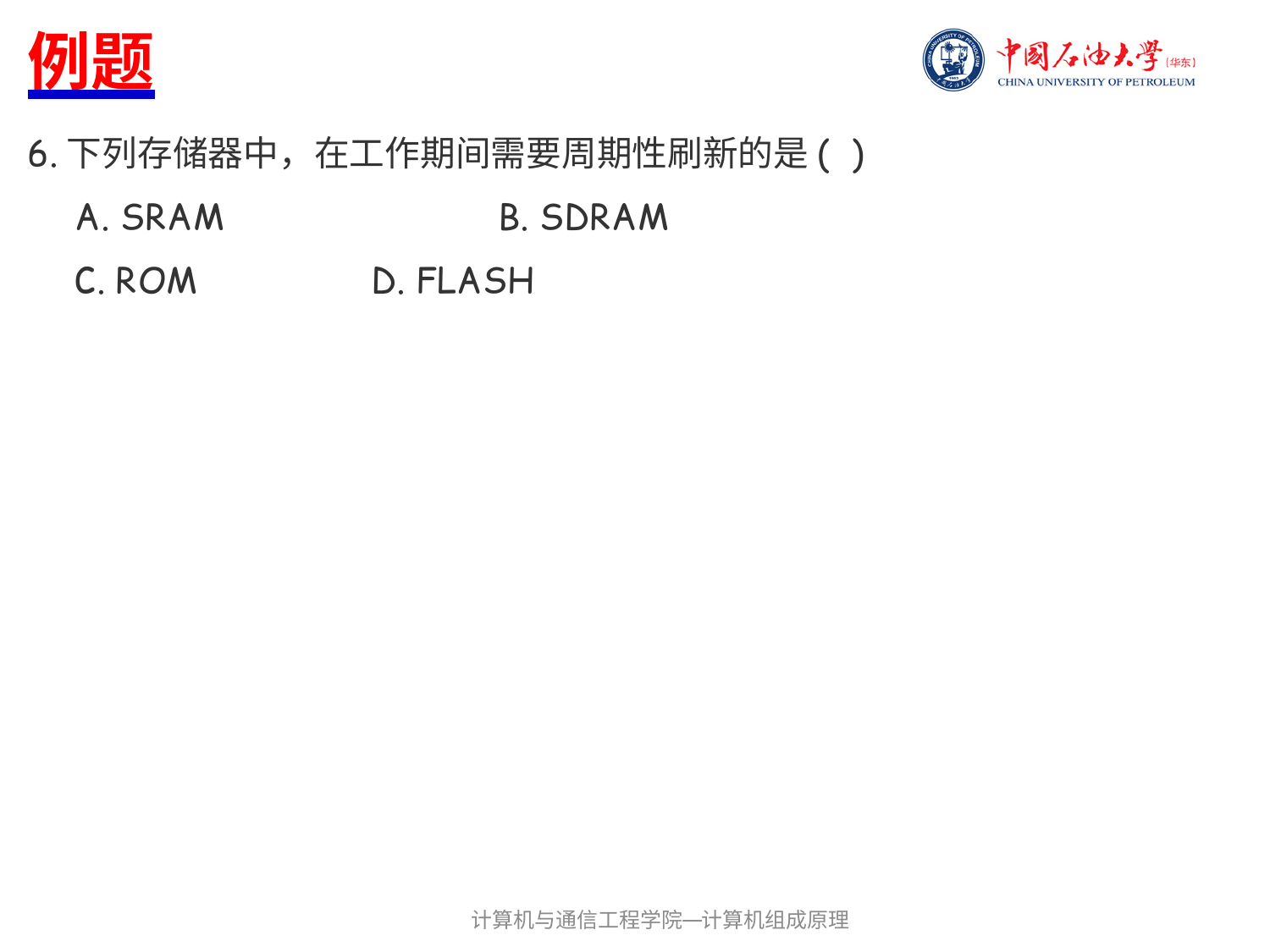

# 例题
6.下列存储器中，在工作期间需要周期性刷新的是(  )
A. SRAM	                B. SDRAM
C. ROM	                D. FLASH
计算机与通信工程学院—计算机组成原理
33